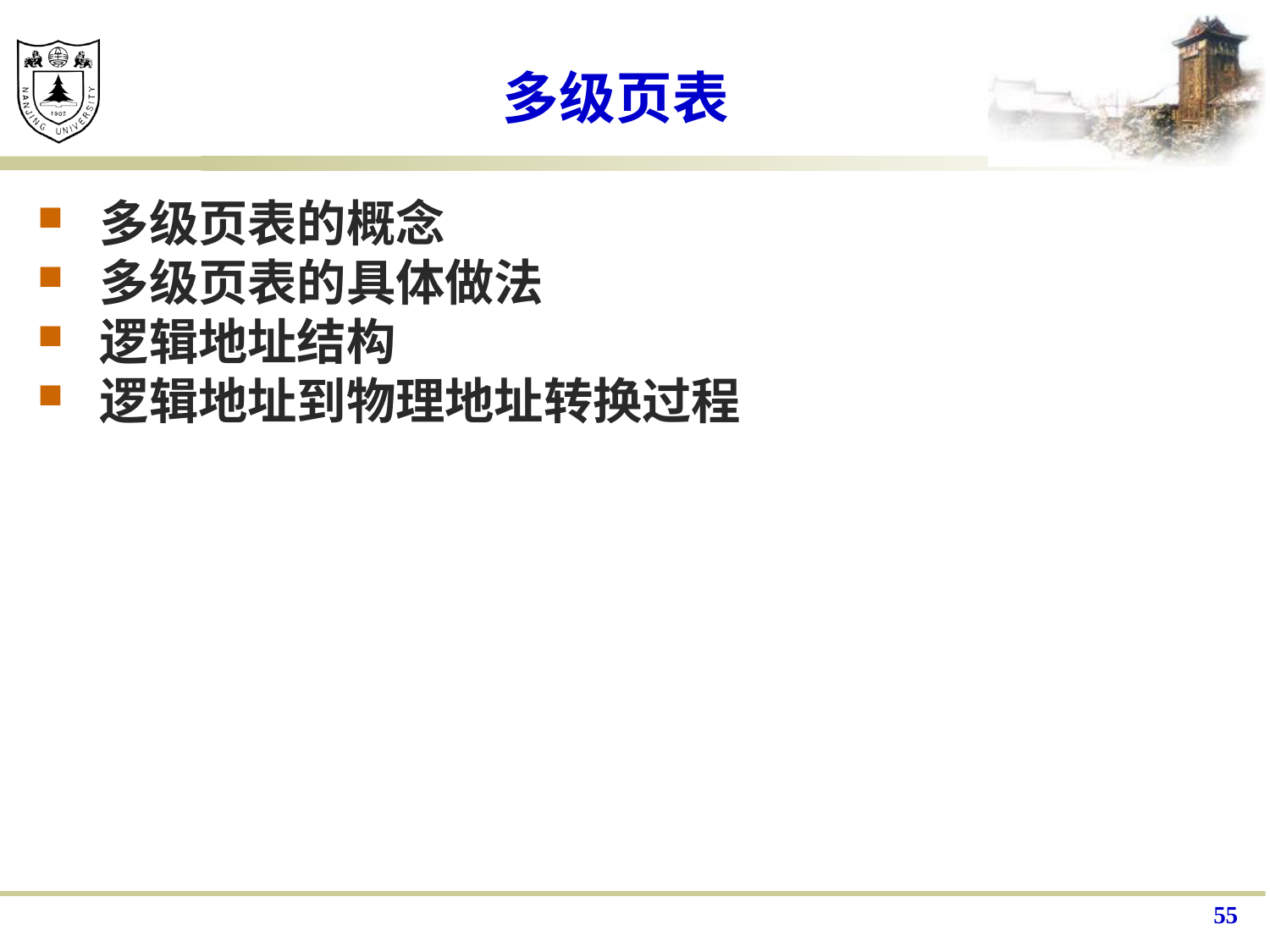

# 多级页表
多级页表的概念
多级页表的具体做法
逻辑地址结构
逻辑地址到物理地址转换过程

55